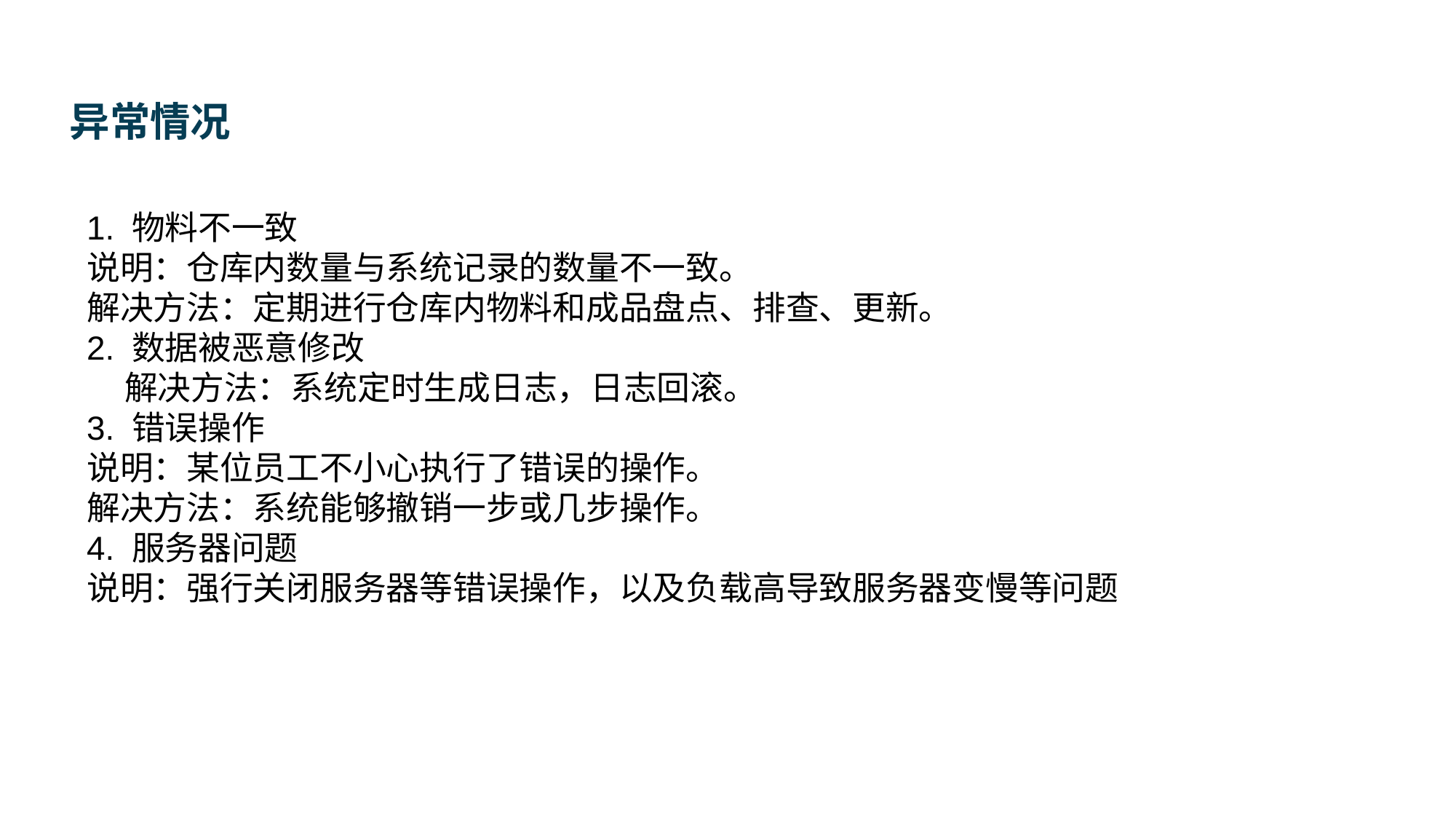

异常情况
1. 物料不一致
说明：仓库内数量与系统记录的数量不一致。
解决方法：定期进行仓库内物料和成品盘点、排查、更新。
2. 数据被恶意修改
    解决方法：系统定时生成日志，日志回滚。
3. 错误操作
说明：某位员工不小心执行了错误的操作。
解决方法：系统能够撤销一步或几步操作。
4. 服务器问题
说明：强行关闭服务器等错误操作，以及负载高导致服务器变慢等问题